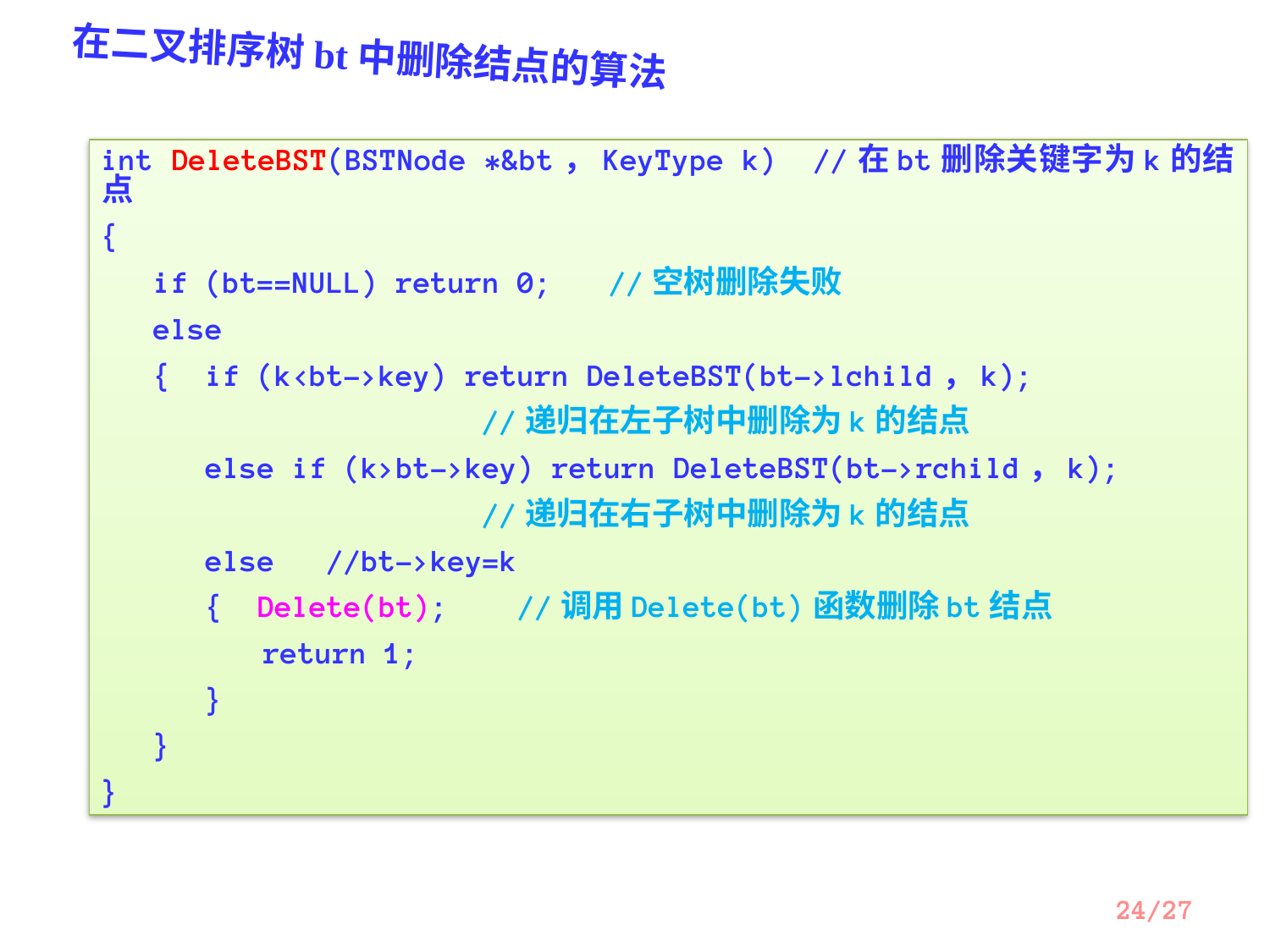

在二叉排序树bt中删除结点的算法
int DeleteBST(BSTNode *&bt，KeyType k)  //在bt删除关键字为k的结点
{
   if (bt==NULL) return 0;	//空树删除失败
   else
   {  if (k<bt->key) return DeleteBST(bt->lchild，k);
                 	//递归在左子树中删除为k的结点
      else if (k>bt->key) return DeleteBST(bt->rchild，k);
	        	//递归在右子树中删除为k的结点
      else   //bt->key=k
      {  Delete(bt);    //调用Delete(bt)函数删除bt结点
	  return 1;
      }
   }
}
24/27